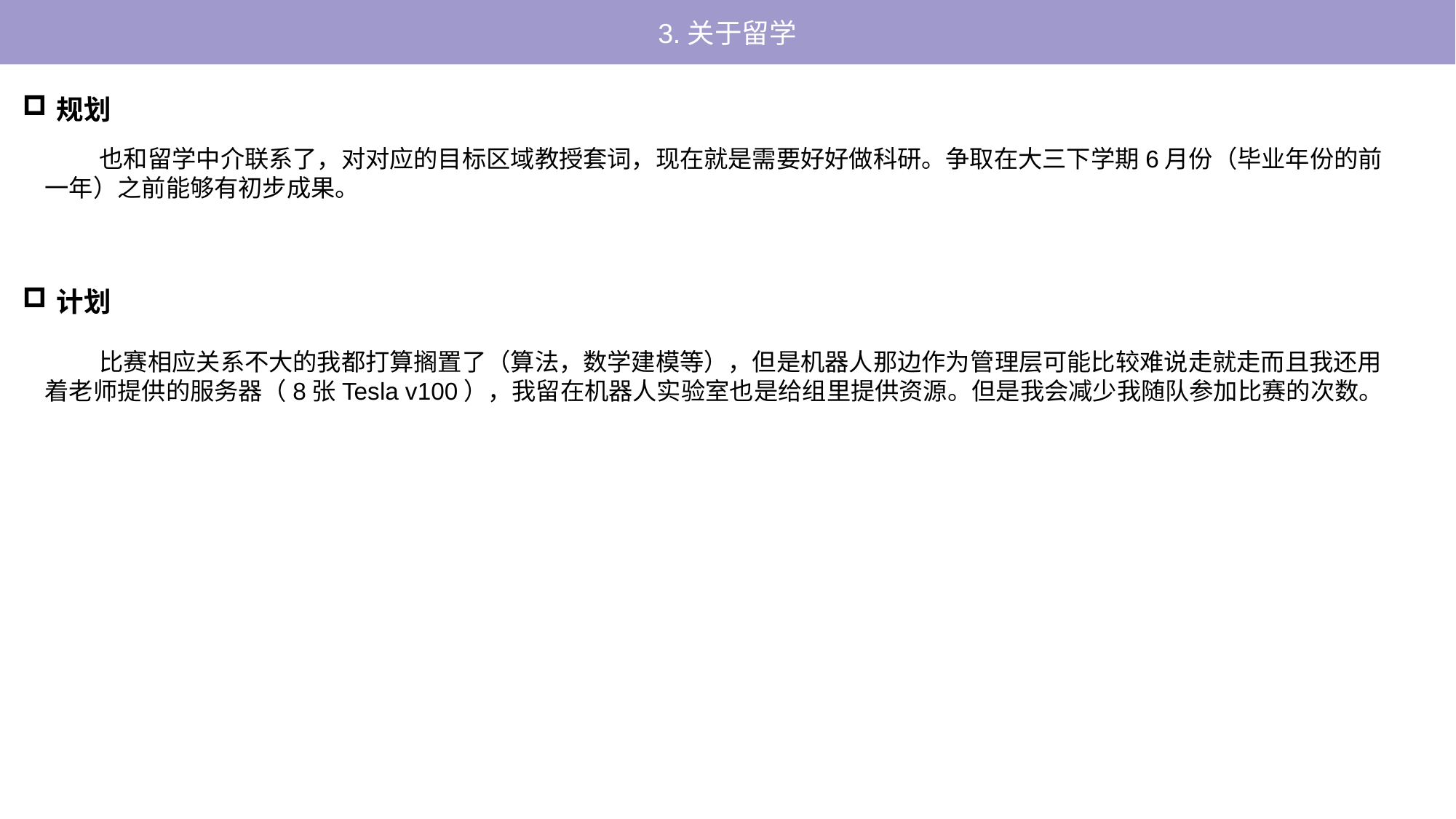

3.关于留学
规划
也和留学中介联系了，对对应的目标区域教授套词，现在就是需要好好做科研。争取在大三下学期6月份（毕业年份的前一年）之前能够有初步成果。

比赛相应关系不大的我都打算搁置了（算法，数学建模等），但是机器人那边作为管理层可能比较难说走就走而且我还用着老师提供的服务器（8张Tesla v100），我留在机器人实验室也是给组里提供资源。但是我会减少我随队参加比赛的次数。

计划